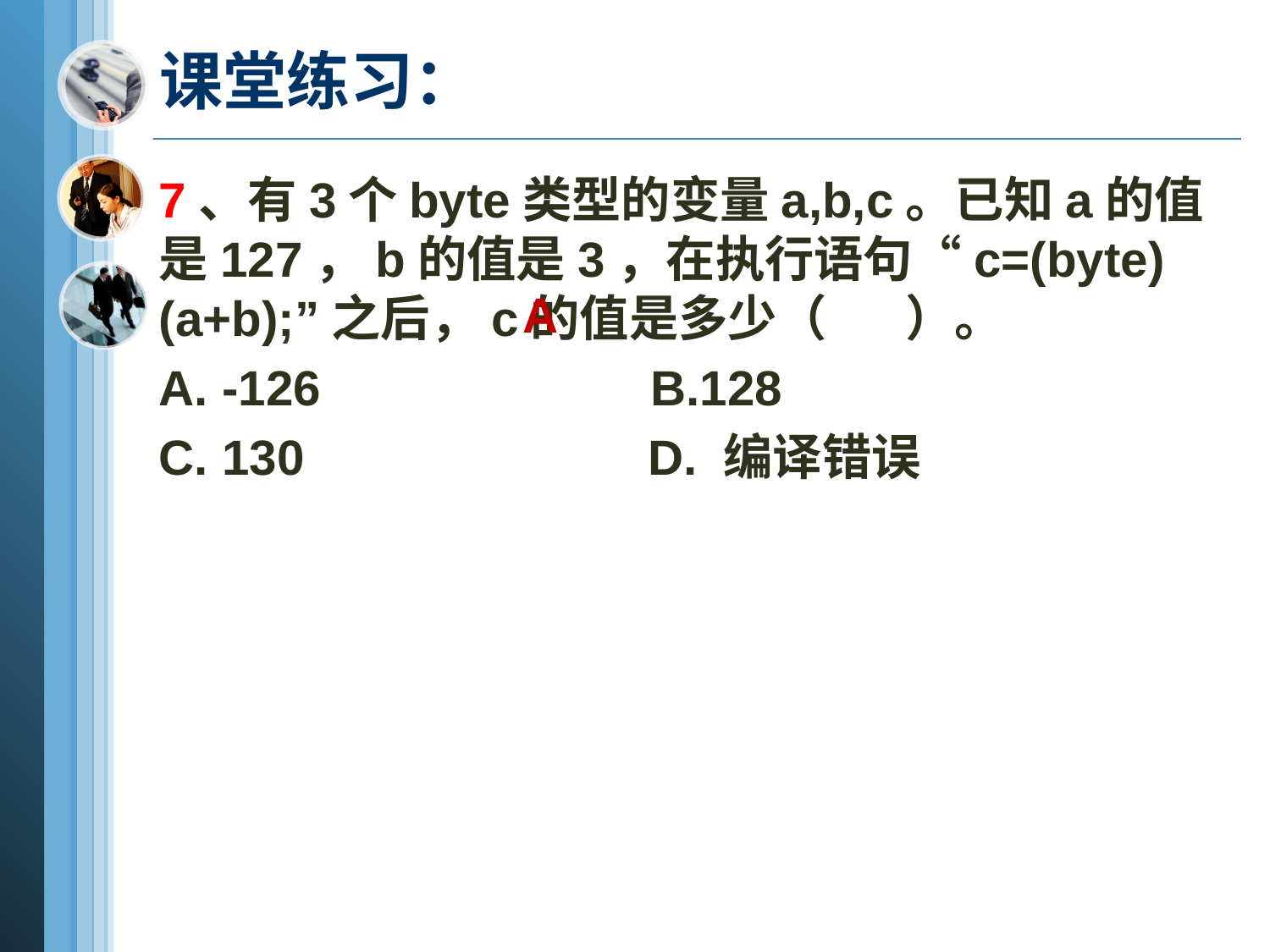

# 课堂练习：
7、有3个byte类型的变量a,b,c。已知a的值是127，b的值是3，在执行语句“c=(byte)(a+b);”之后，c的值是多少（       ）。
A. -126                        B.128
C. 130                         D. 编译错误

A